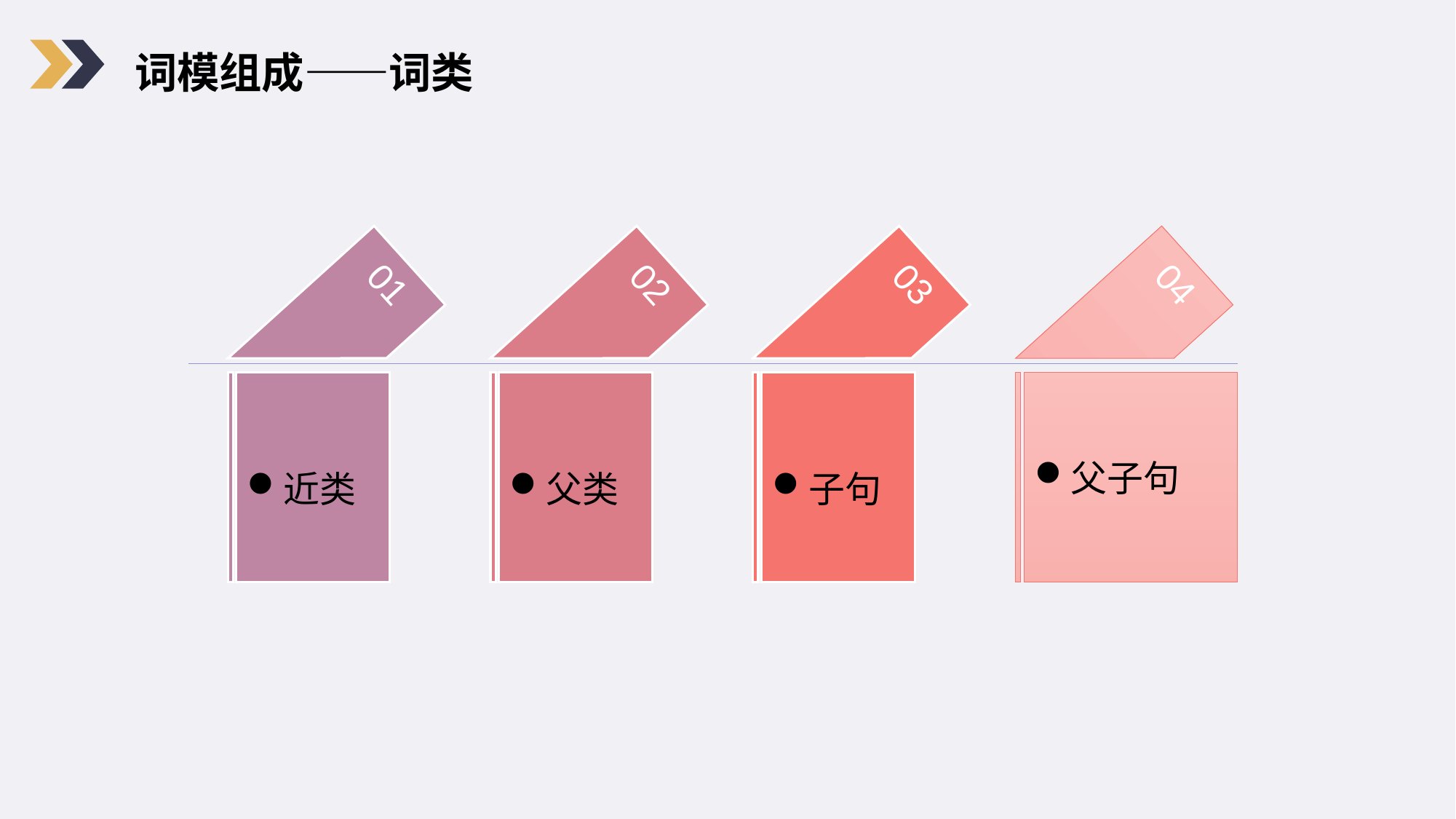

词模组成——词类
01

近类
02

父类
03

子句
04

父子句